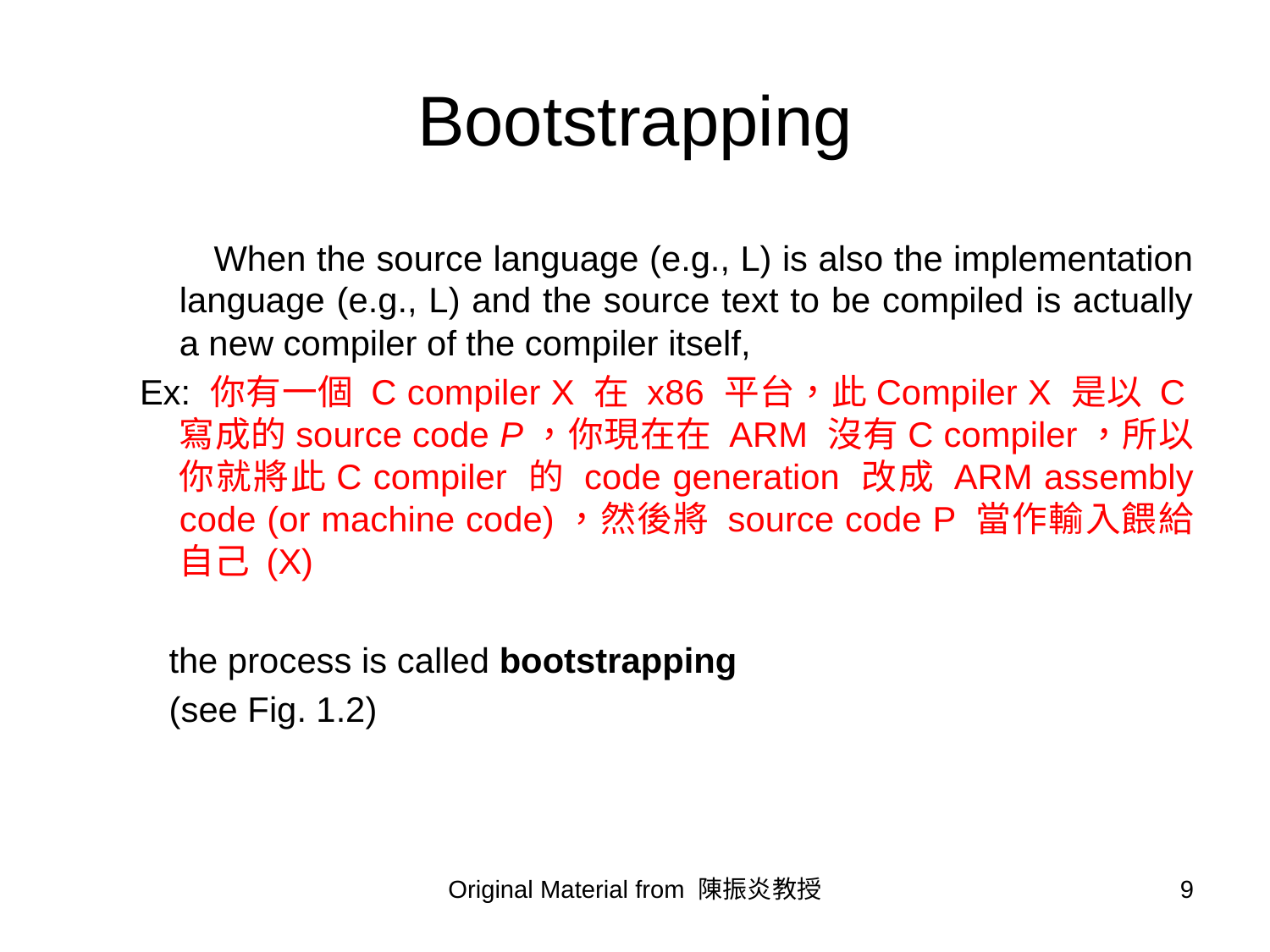

# Bootstrapping

       When the source language (e.g., L) is also the implementation language (e.g., L) and the source text to be compiled is actually a new compiler of the compiler itself,
Ex: 你有一個 C compiler X 在 x86 平台，此Compiler X 是以 C寫成的source code P，你現在在 ARM 沒有C compiler，所以你就將此C compiler 的 code generation 改成 ARM assembly code (or machine code)，然後將 source code P 當作輸入餵給自己 (X)

   the process is called bootstrapping
   (see Fig. 1.2)

Original Material from 陳振炎教授
9